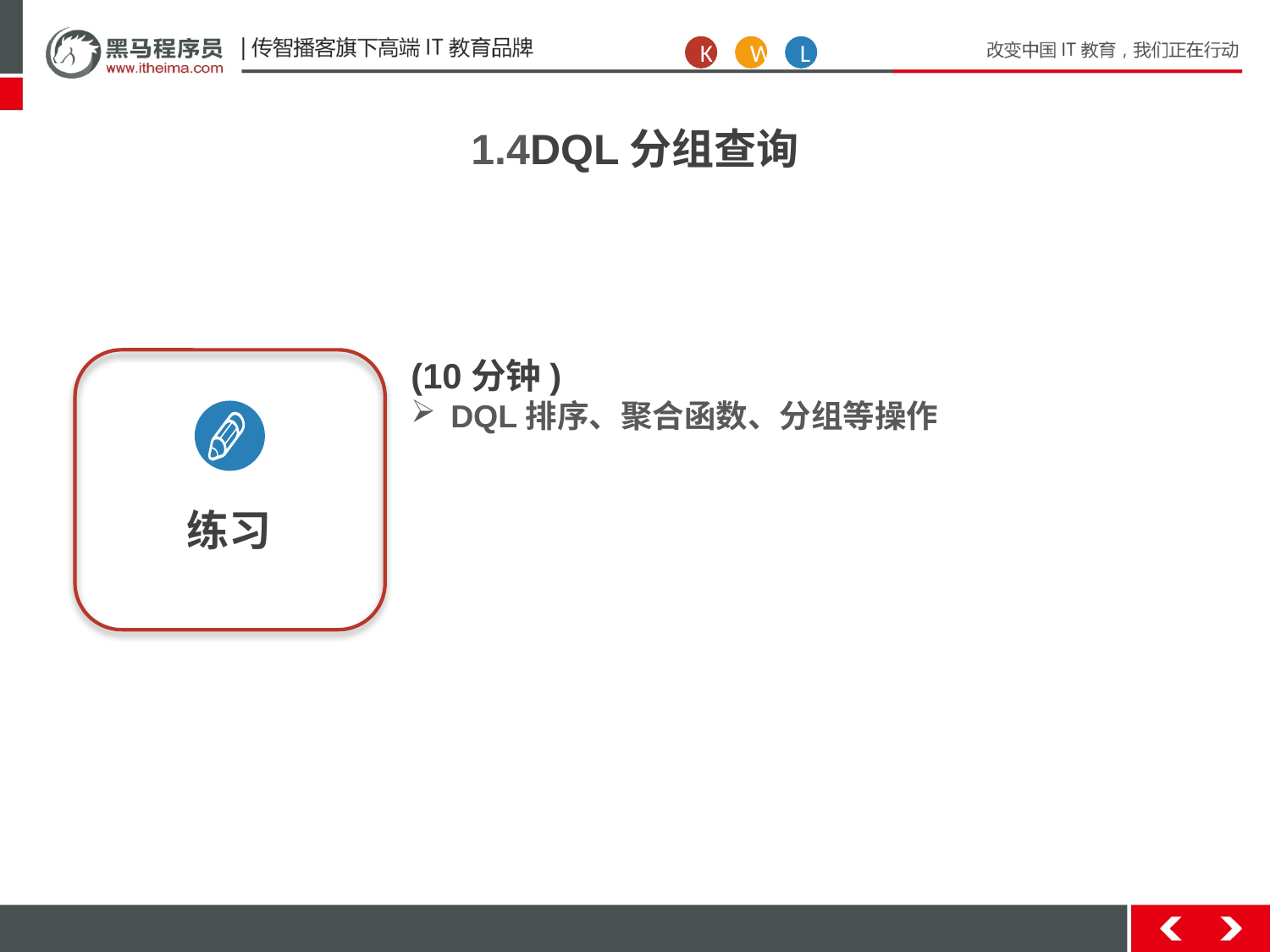

K
W
L
1.4DQL分组查询

(10分钟)
DQL排序、聚合函数、分组等操作

练习